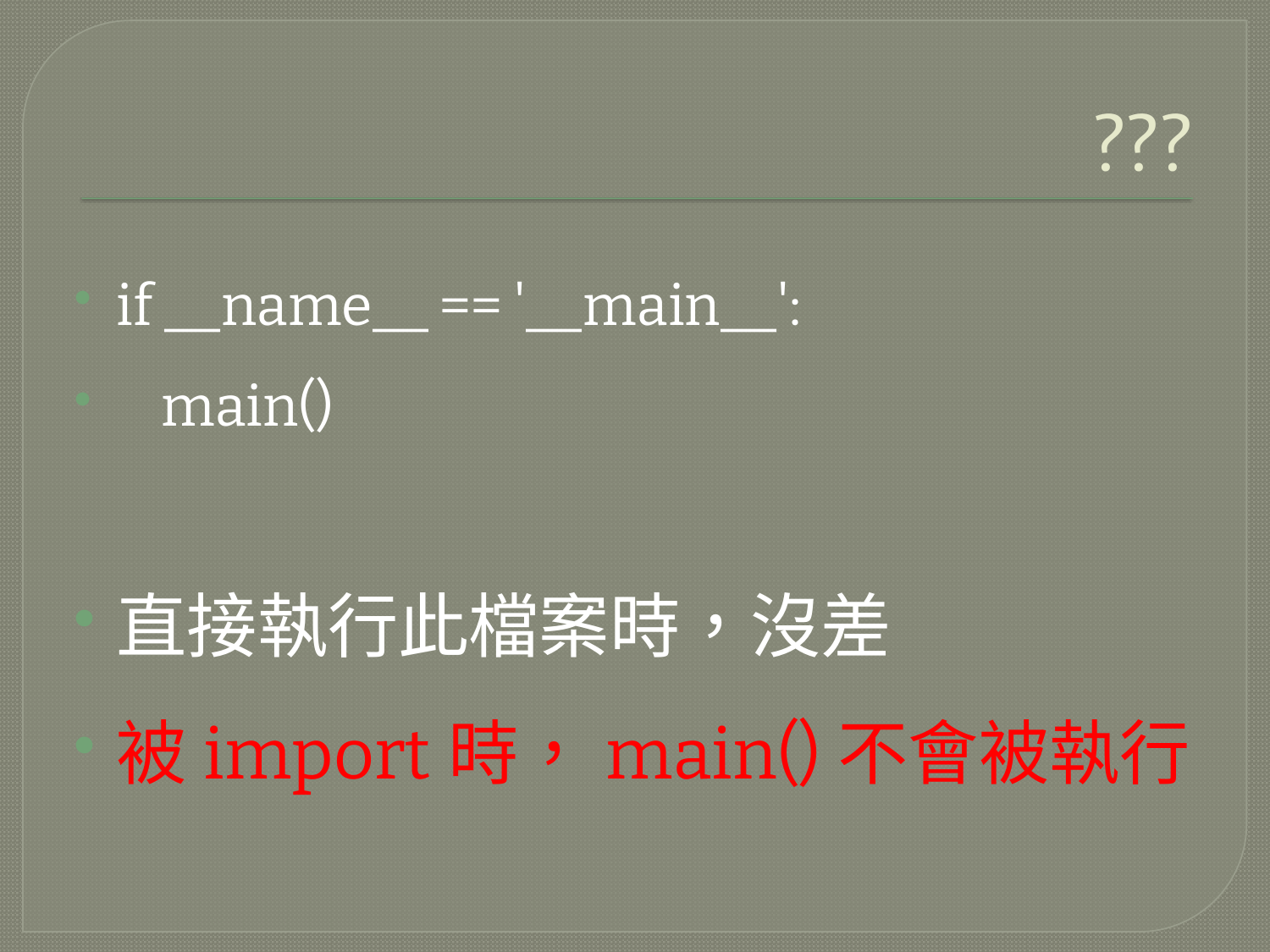

# ???
if __name__ == '__main__':
    main()

直接執行此檔案時，沒差
被import時，main()不會被執行